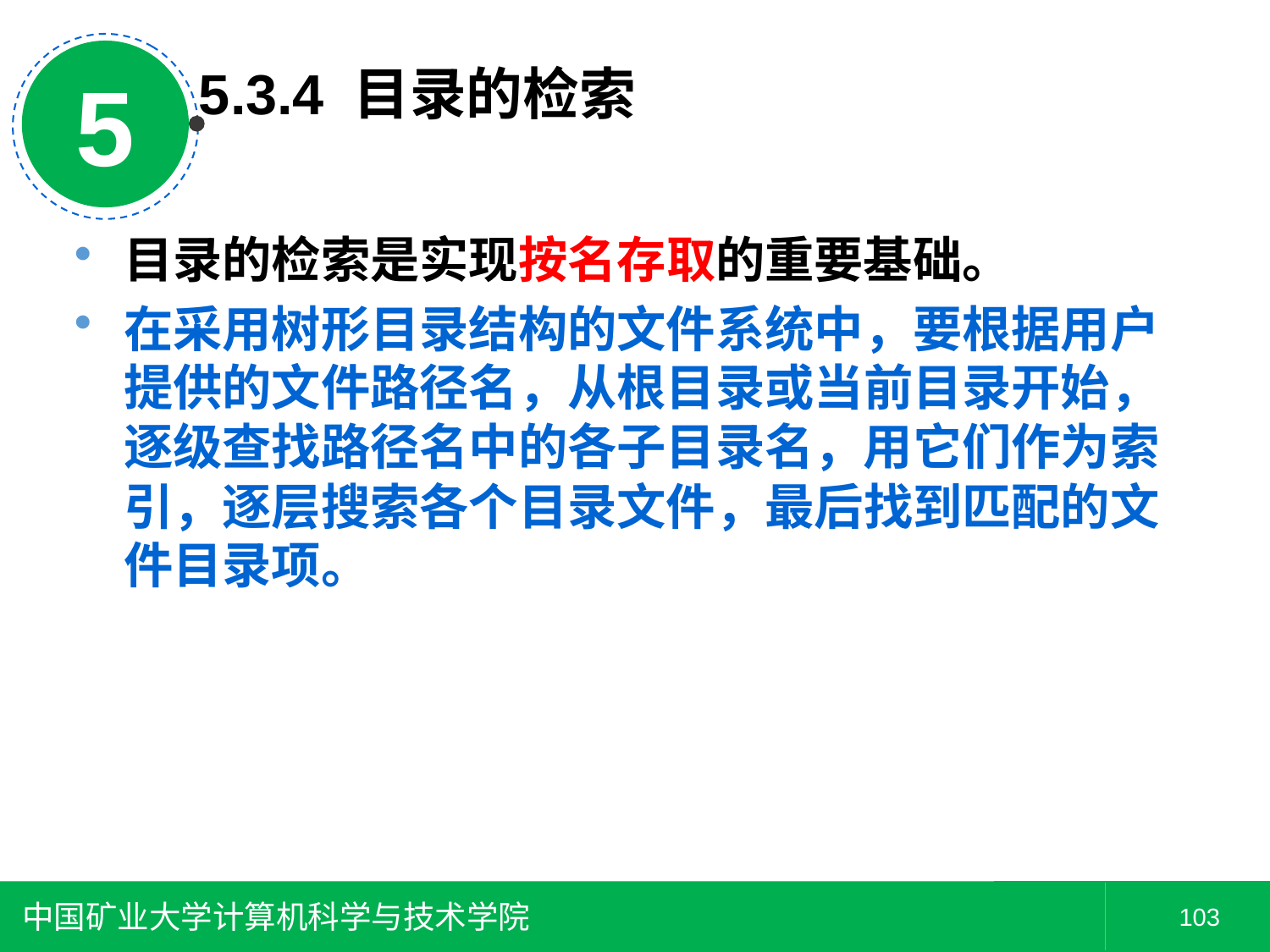

5
5.3.4 目录的检索

目录的检索是实现按名存取的重要基础。
在采用树形目录结构的文件系统中，要根据用户提供的文件路径名，从根目录或当前目录开始，逐级查找路径名中的各子目录名，用它们作为索引，逐层搜索各个目录文件，最后找到匹配的文件目录项。